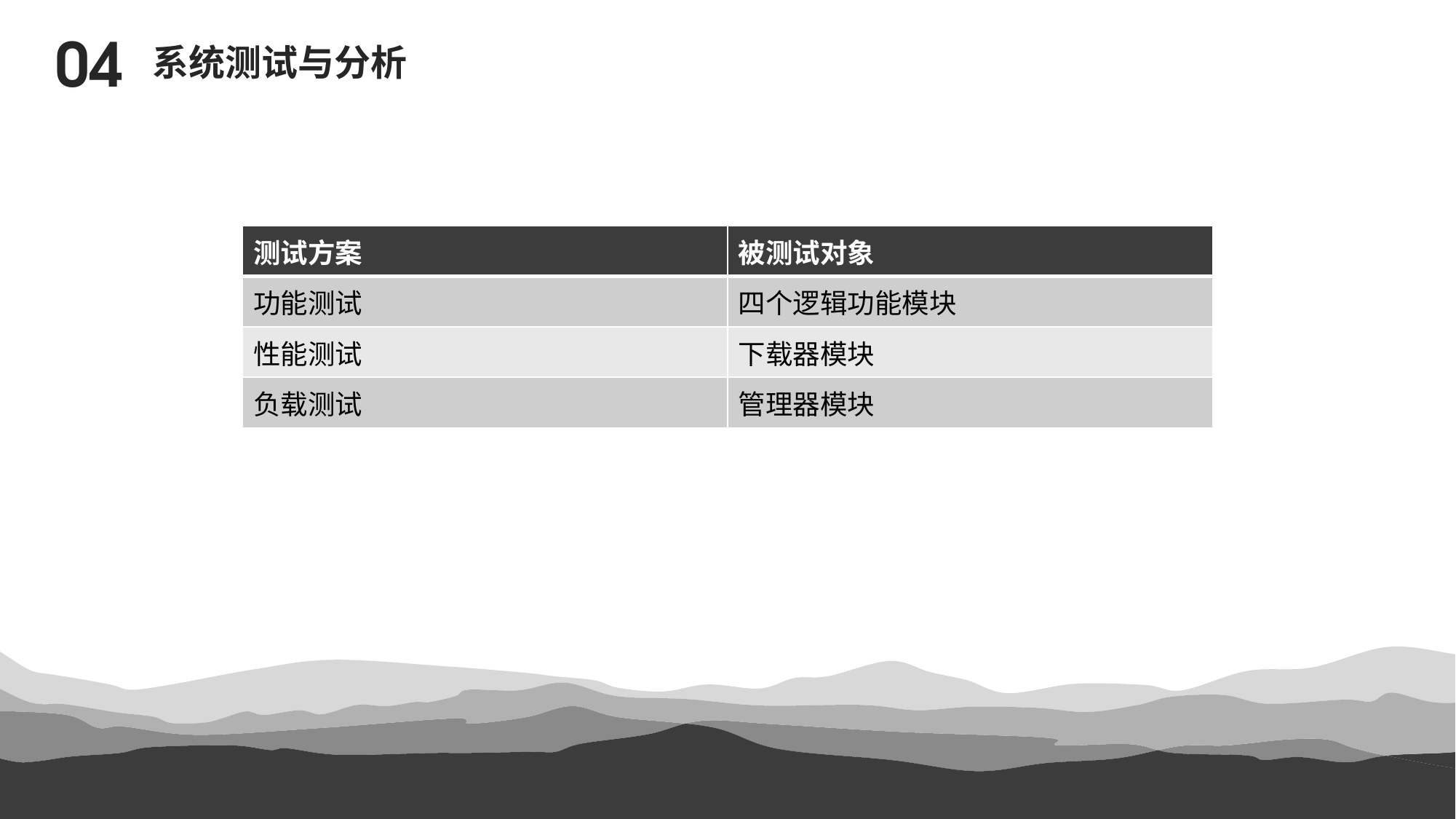

04
系统测试与分析
| 测试方案 | 被测试对象 |
| --- | --- |
| 功能测试 | 四个逻辑功能模块 |
| 性能测试 | 下载器模块 |
| 负载测试 | 管理器模块 |